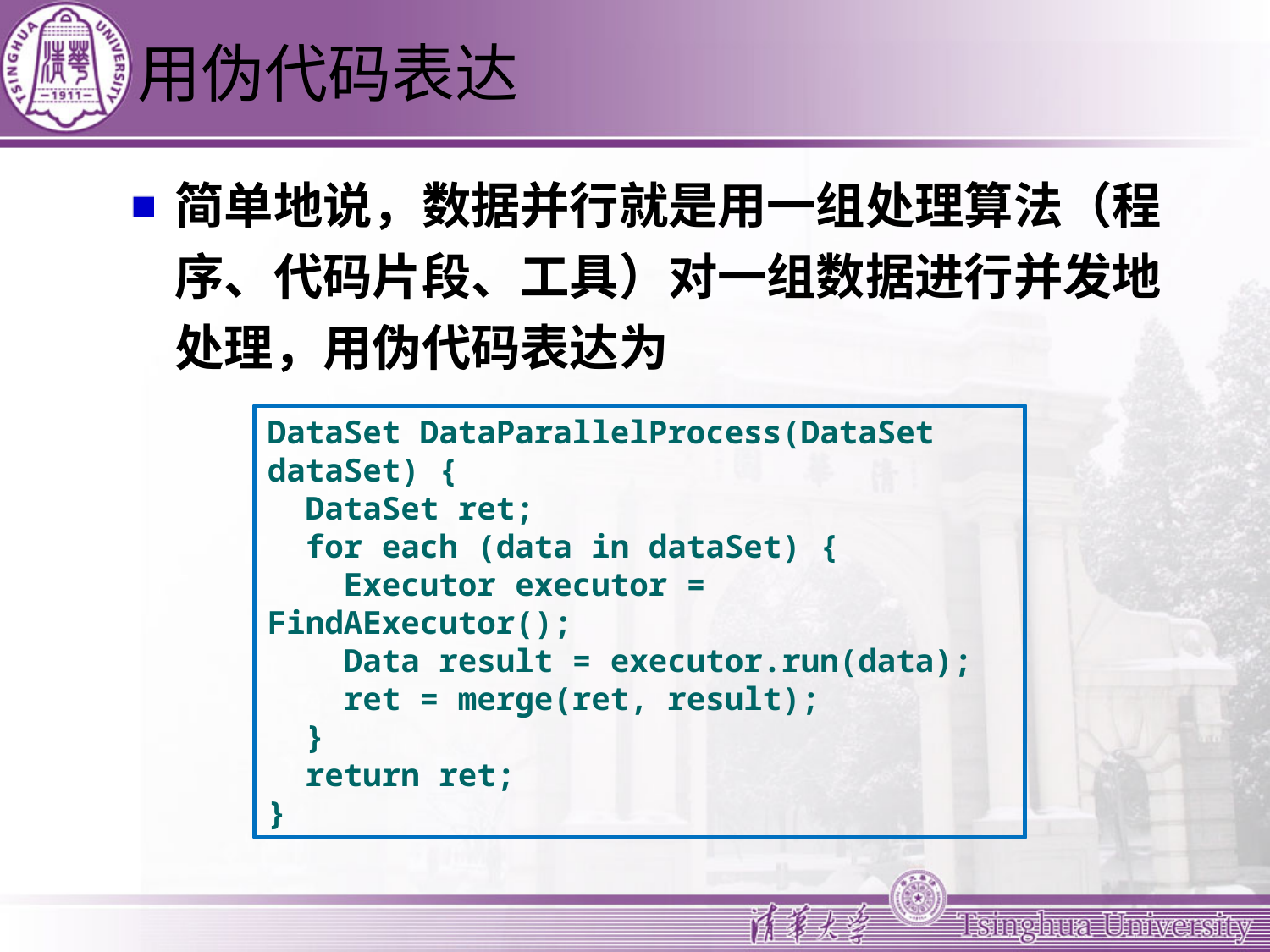

# 用伪代码表达
简单地说，数据并行就是用一组处理算法（程序、代码片段、工具）对一组数据进行并发地处理，用伪代码表达为
DataSet DataParallelProcess(DataSet dataSet) {
  DataSet ret;
  for each (data in dataSet) {
    Executor executor = FindAExecutor();
    Data result = executor.run(data);
    ret = merge(ret, result);
  }
  return ret;
}